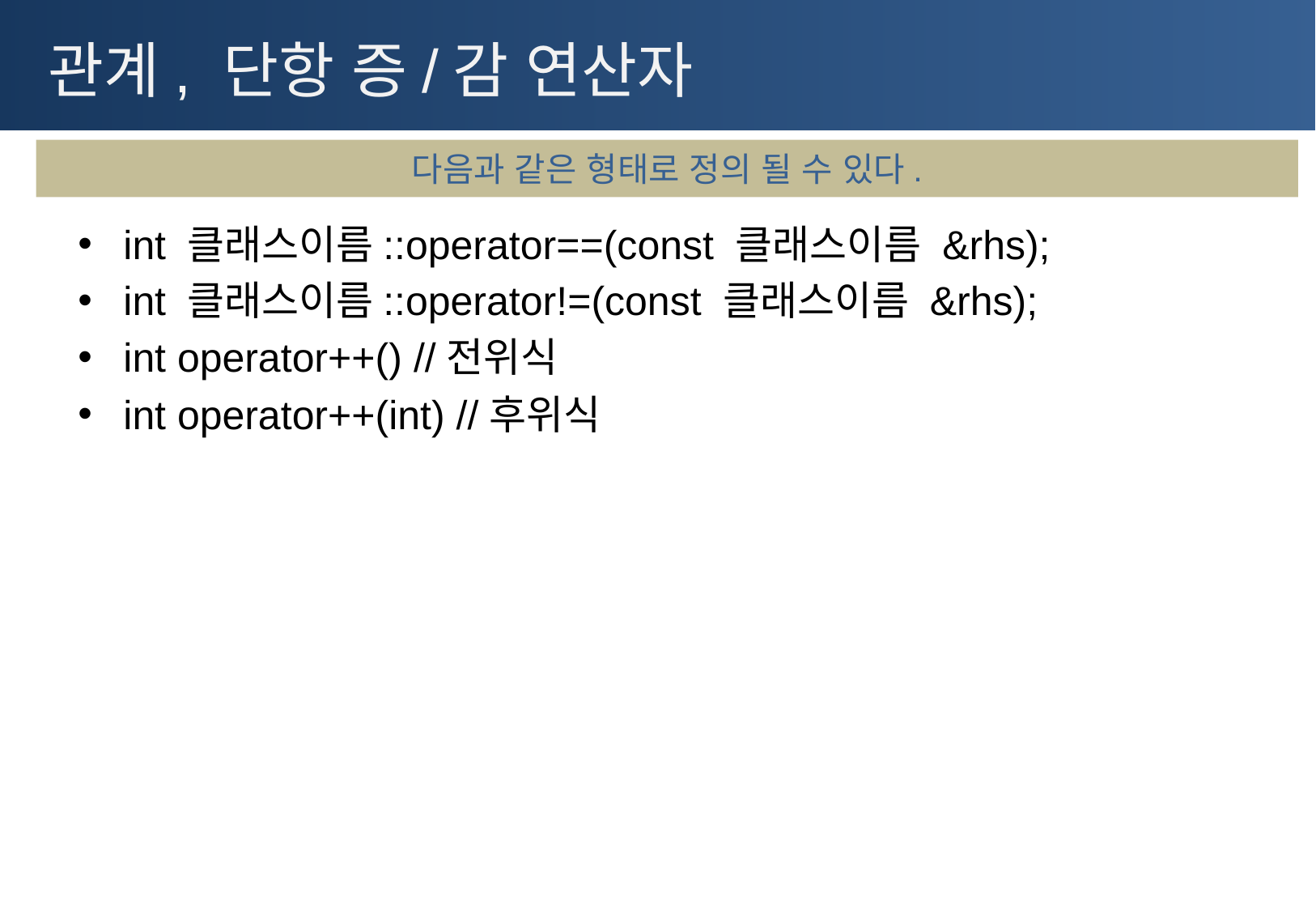

# 관계, 단항 증/감 연산자
다음과 같은 형태로 정의 될 수 있다.
int 클래스이름::operator==(const 클래스이름 &rhs);
int 클래스이름::operator!=(const 클래스이름 &rhs);
int operator++() //전위식
int operator++(int) //후위식